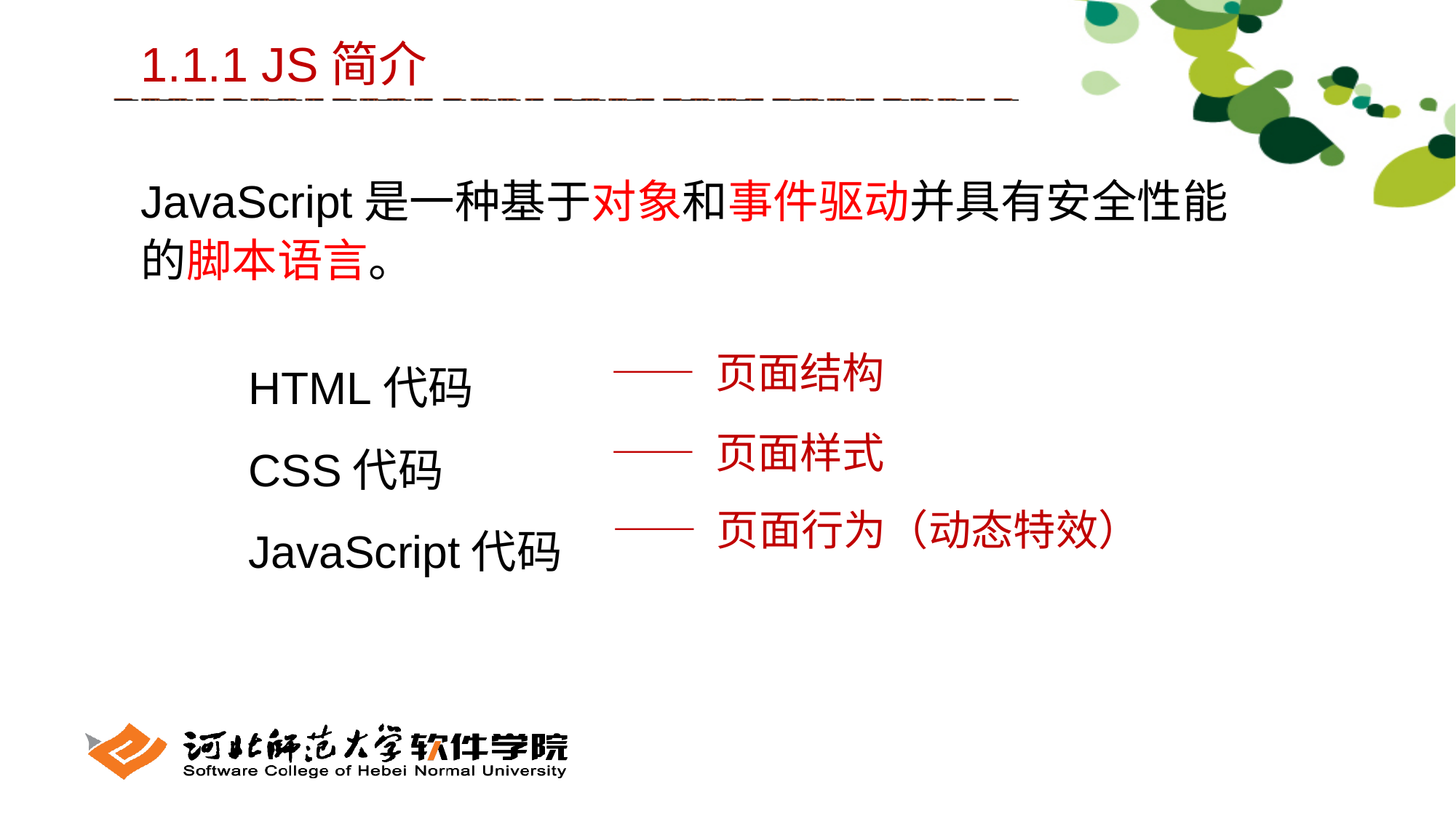

1.1.1 JS简介
JavaScript是一种基于对象和事件驱动并具有安全性能的脚本语言。
HTML代码
CSS代码
JavaScript代码
—— 页面结构
—— 页面样式
—— 页面行为（动态特效）